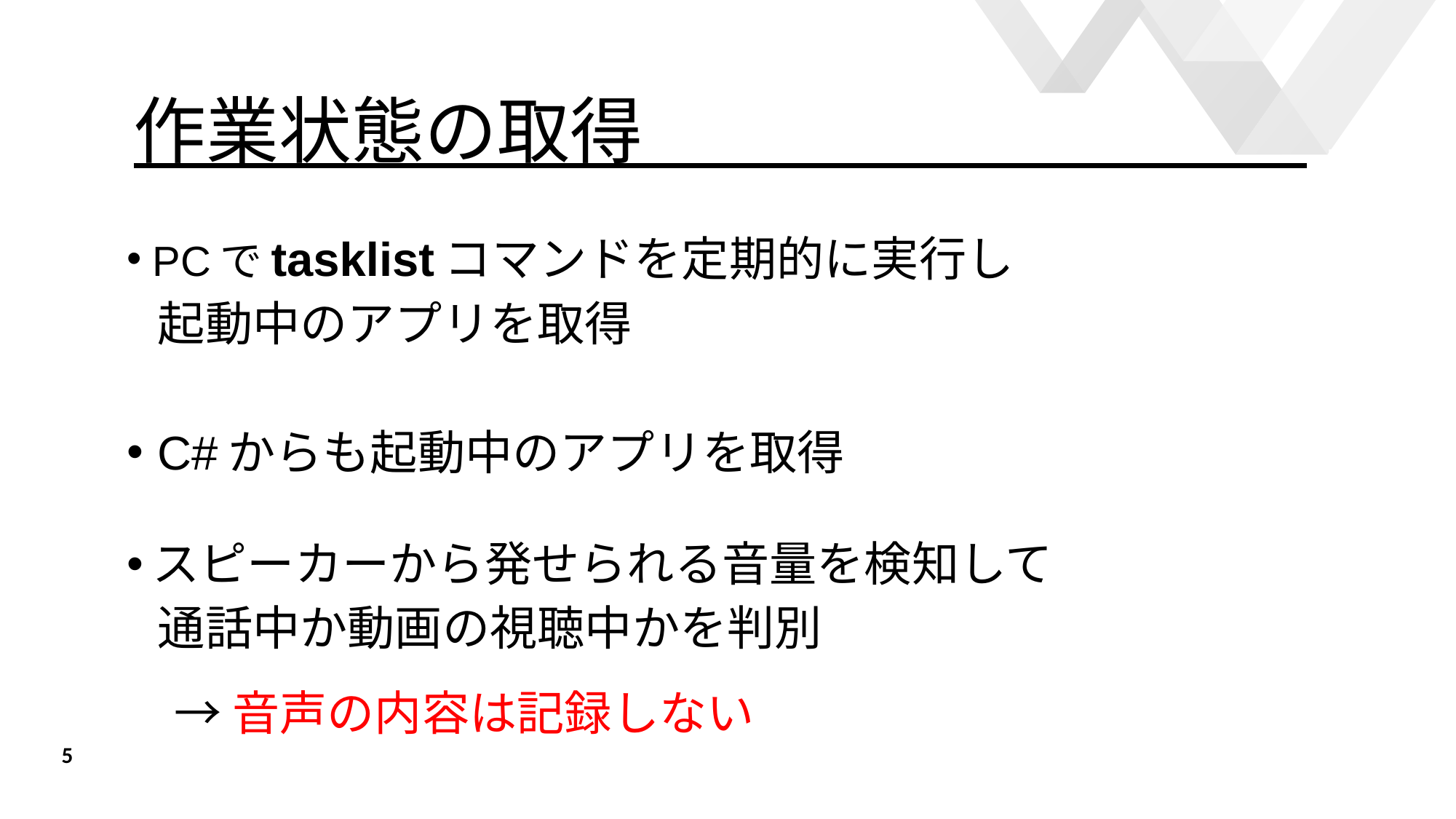

# 作業状態の取得　  　 　　　　　  　.
PCでtasklistコマンドを定期的に実行し
  起動中のアプリを取得

C#からも起動中のアプリを取得

スピーカーから発せられる音量を検知して
  通話中か動画の視聴中かを判別

　→ 音声の内容は記録しない
Edit or modify the downloaded templates and claim /
pass off as your own work
5